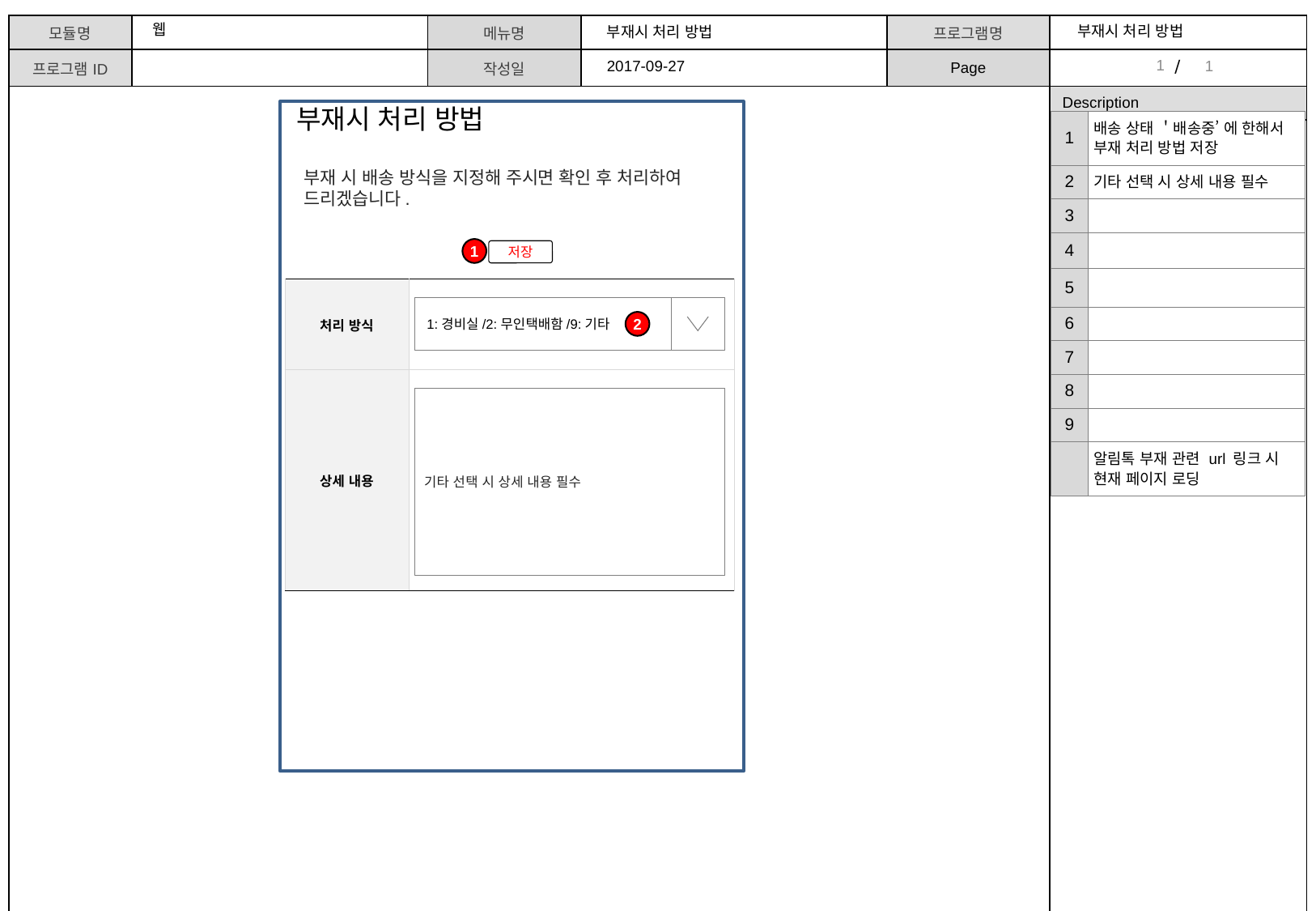

웹
부재시 처리 방법
부재시 처리 방법
1
1
2017-09-27
부재시 처리 방법

| 1 | 배송 상태 ＇배송중’ 에 한해서 부재 처리 방법 저장 |
| --- | --- |
| 2 | 기타 선택 시 상세 내용 필수 |
| 3 |  |
| 4 |  |
| 5 |  |
| 6 |  |
| 7 |  |
| 8 |  |
| 9 |  |
|  | 알림톡 부재 관련 url 링크 시 현재 페이지 로딩 |
부재 시 배송 방식을 지정해 주시면 확인 후 처리하여 드리겠습니다.
1
저장
| 처리 방식 |  |
| --- | --- |
| 상세 내용 |  |
1:경비실/2:무인택배함/9:기타

2
기타 선택 시 상세 내용 필수